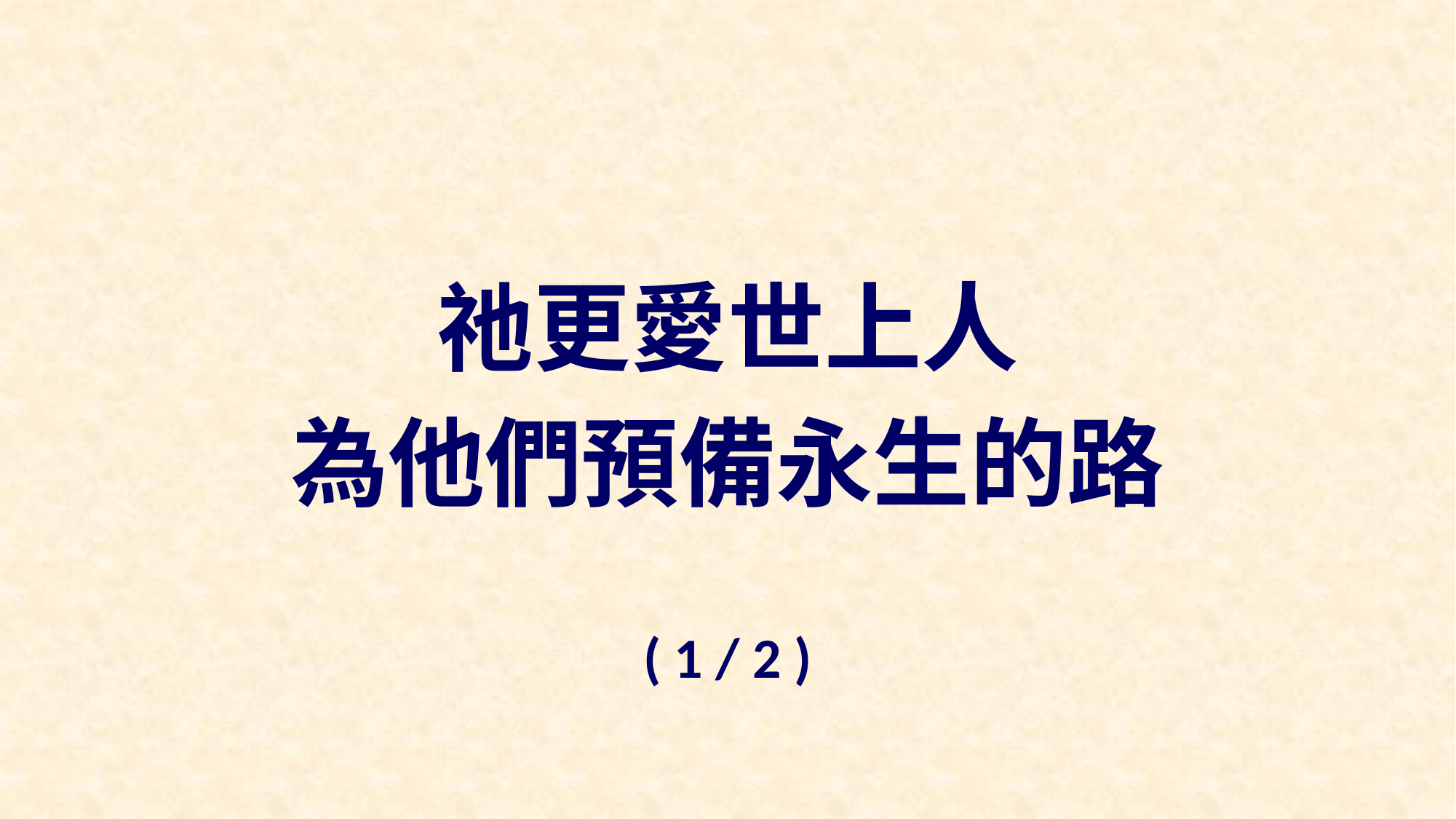

祂更愛世上人
為他們預備永生的路
( 1 / 2 )